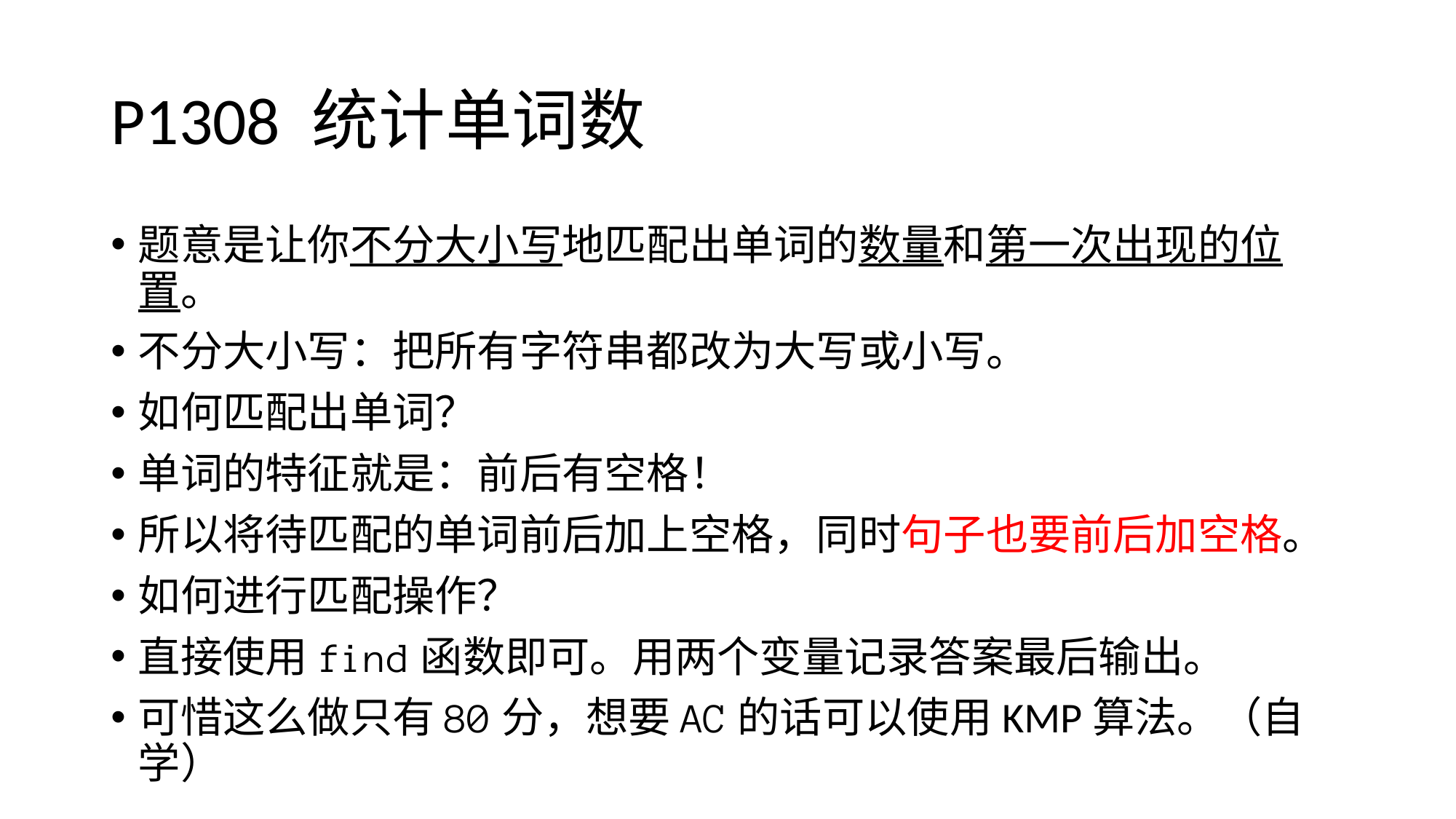

# P1308 统计单词数
题意是让你不分大小写地匹配出单词的数量和第一次出现的位置。
不分大小写：把所有字符串都改为大写或小写。
如何匹配出单词？
单词的特征就是：前后有空格！
所以将待匹配的单词前后加上空格，同时句子也要前后加空格。
如何进行匹配操作？
直接使用find函数即可。用两个变量记录答案最后输出。
可惜这么做只有80分，想要AC的话可以使用KMP算法。（自学）